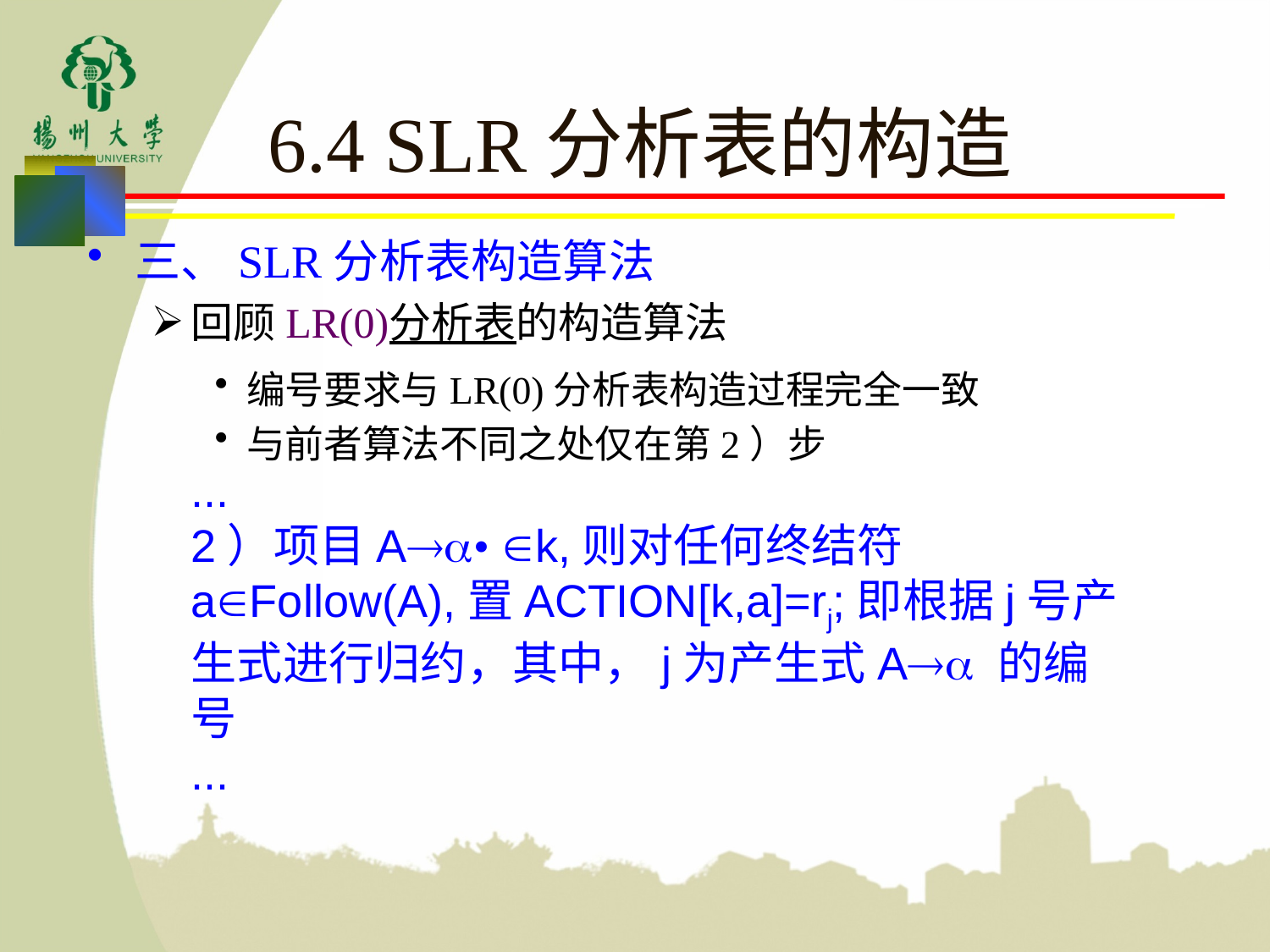

# 6.4 SLR分析表的构造
三、SLR分析表构造算法
回顾LR(0)分析表的构造算法
编号要求与LR(0)分析表构造过程完全一致
与前者算法不同之处仅在第2）步
...
2）项目A→α• ∈k,则对任何终结符a∈Follow(A),置ACTION[k,a]=rj;即根据j号产生式进行归约，其中，j为产生式A→α 的编号
...

67